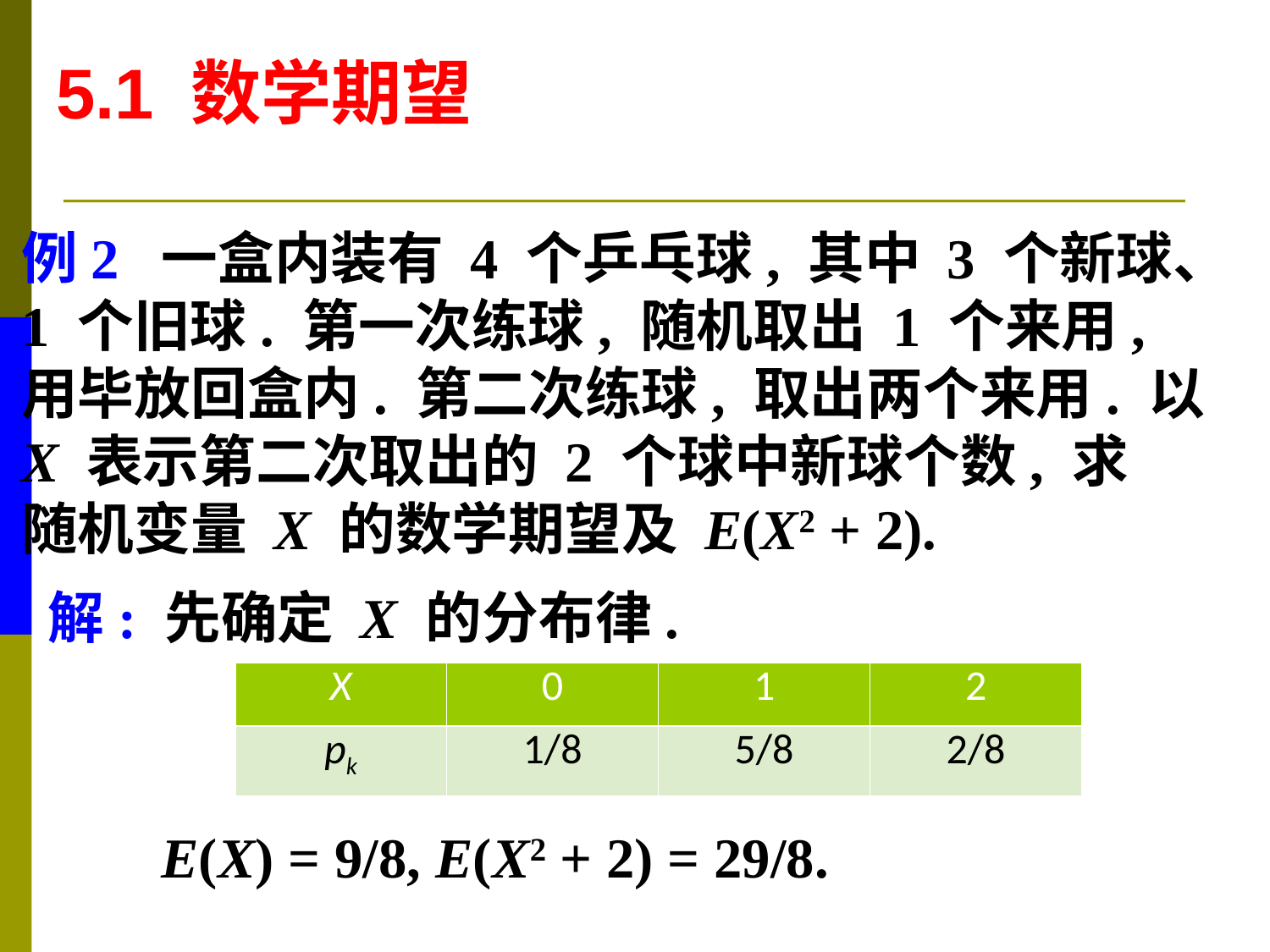

5.1 数学期望
例2  一盒内装有 4 个乒乓球, 其中 3 个新球、
1 个旧球. 第一次练球, 随机取出 1 个来用,
用毕放回盒内. 第二次练球, 取出两个来用. 以
X 表示第二次取出的 2 个球中新球个数, 求
随机变量 X 的数学期望及 E(X2 + 2).
解: 先确定 X 的分布律.
| X | 0 | 1 | 2 |
| --- | --- | --- | --- |
| pk | 1/8 | 5/8 | 2/8 |
E(X) = 9/8, E(X2 + 2) = 29/8.